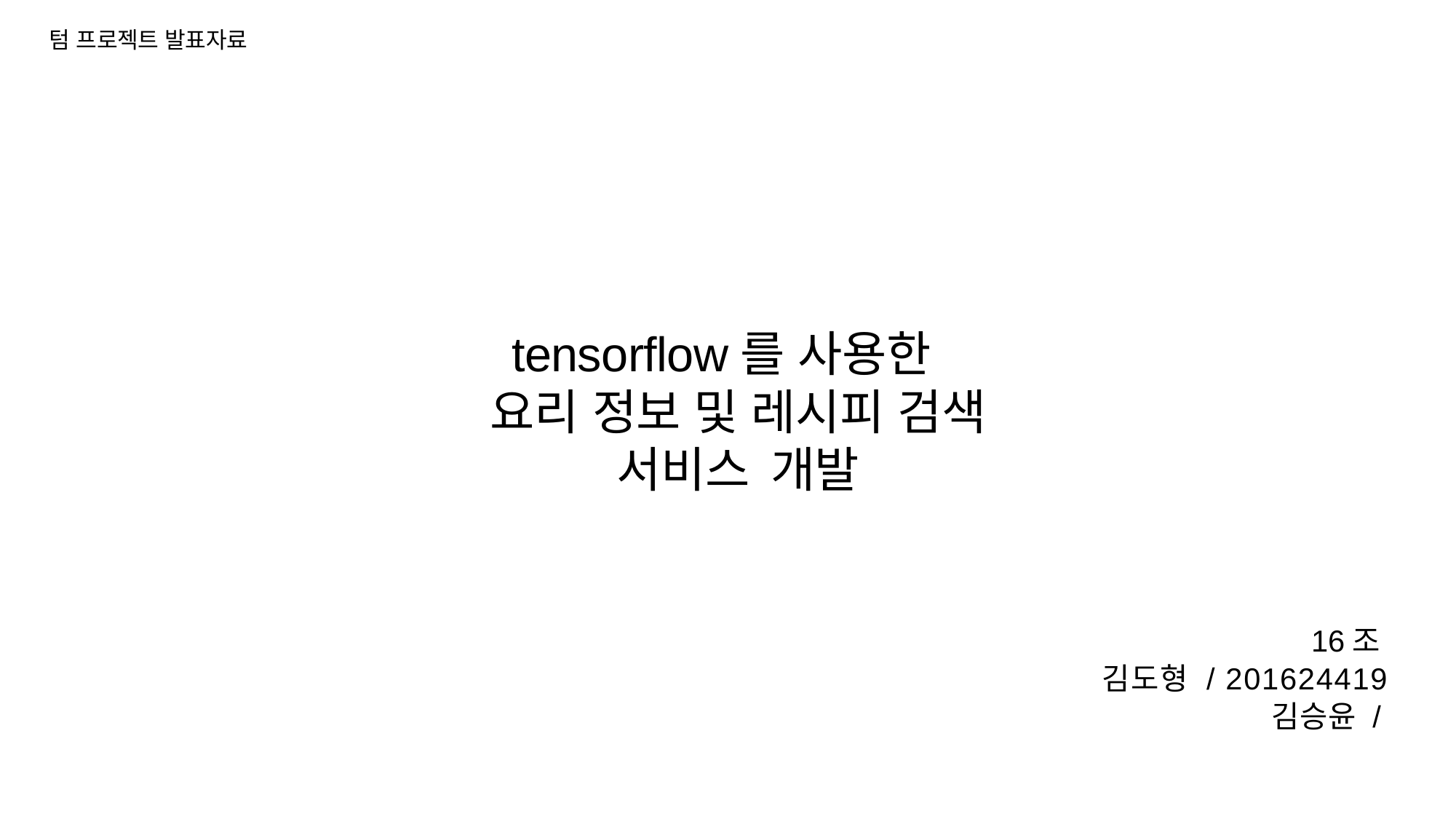

텀 프로젝트 발표자료
# tensorflow를 사용한  요리 정보 및 레시피 검색        서비스 개발
16조
김도형 / 201624419
김승윤 /